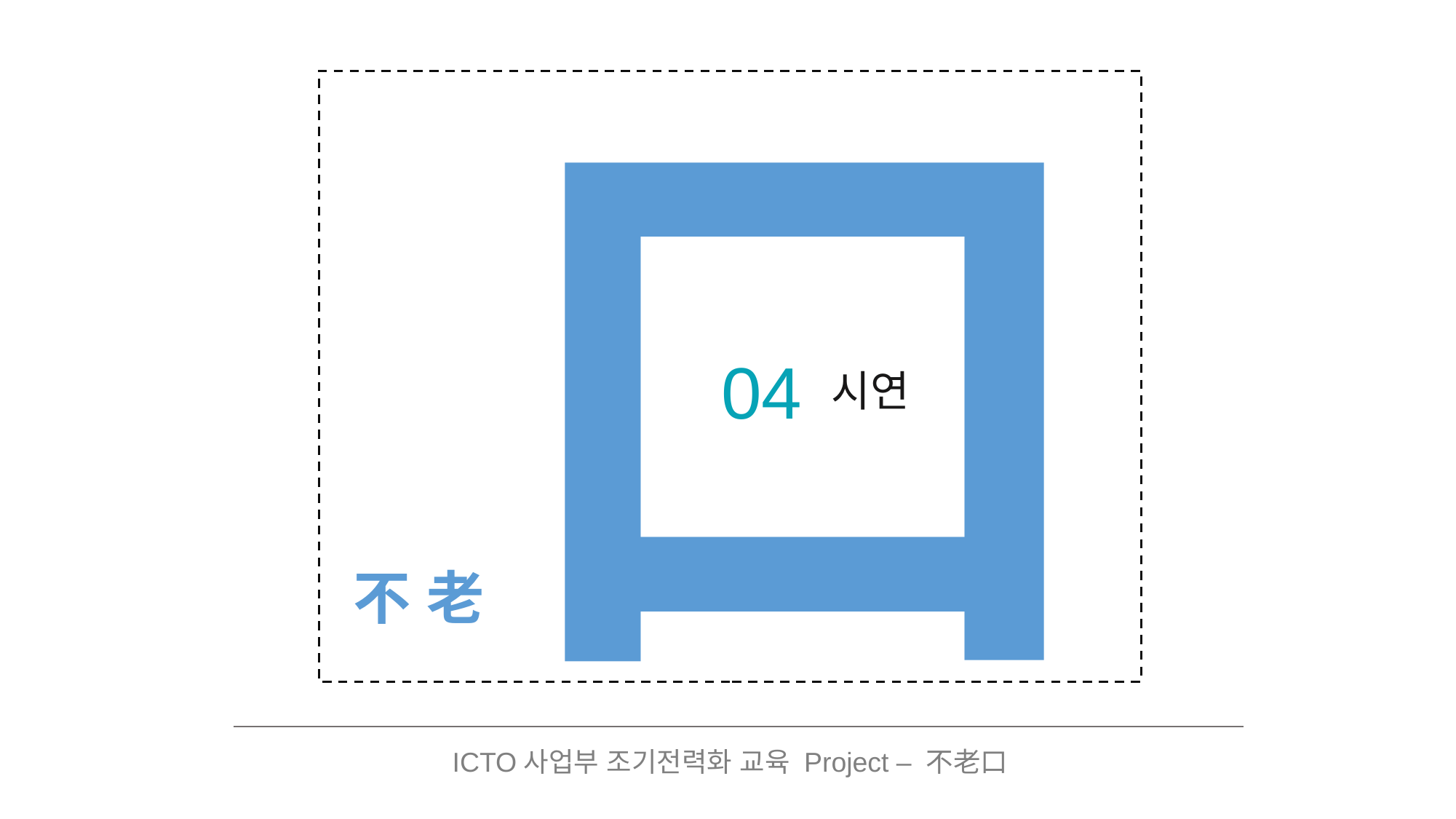

不 老 口
04
시연
ICTO사업부 조기전력화 교육 Project – 不老口